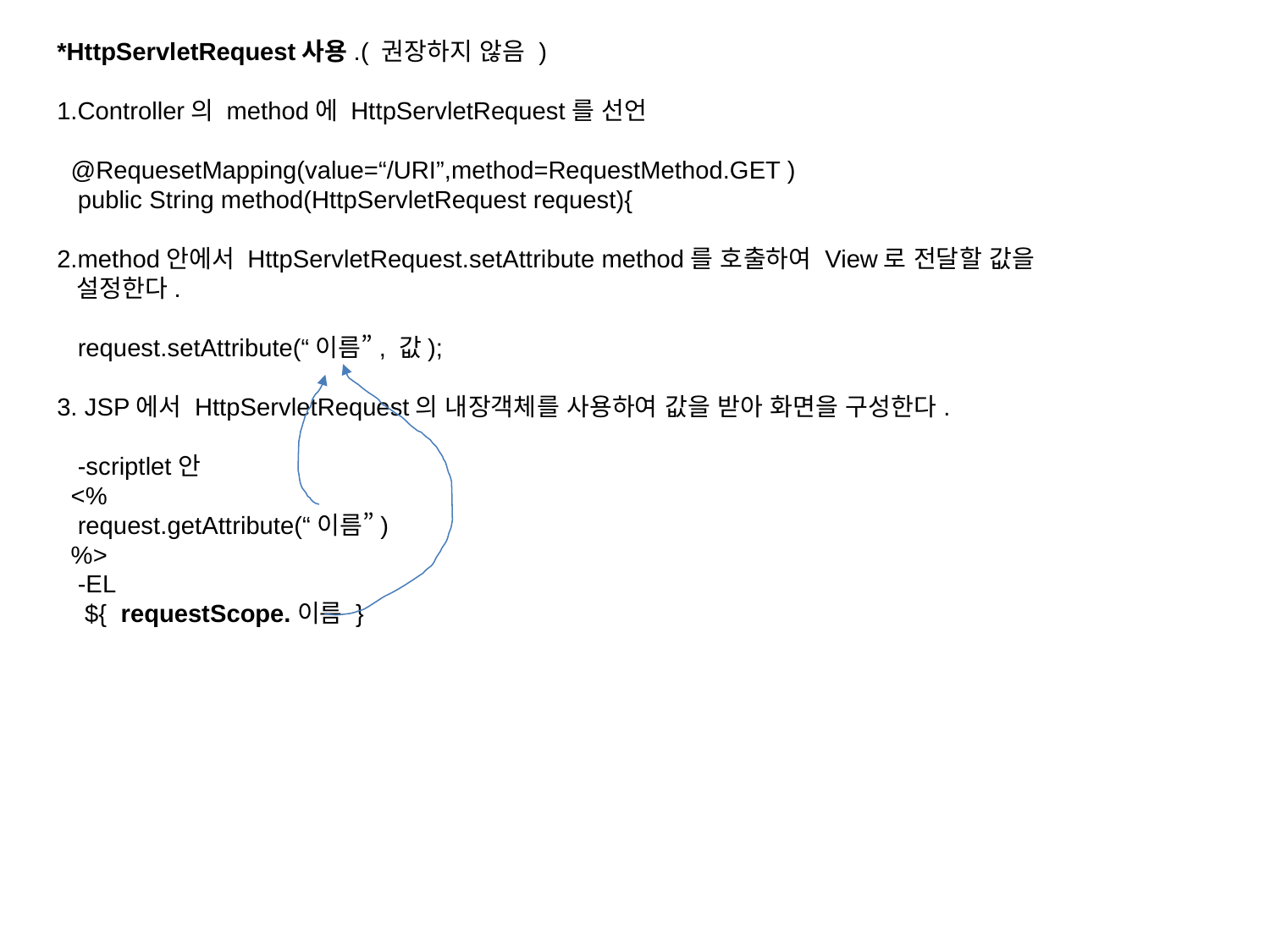

*HttpServletRequest사용.( 권장하지 않음 )

1.Controller의 method에 HttpServletRequest를 선언

  @RequesetMapping(value=“/URI”,method=RequestMethod.GET )
   public String method(HttpServletRequest request){

2.method안에서 HttpServletRequest.setAttribute method를 호출하여 View로 전달할 값을
  설정한다.

   request.setAttribute(“이름”, 값);

3. JSP에서 HttpServletRequest의 내장객체를 사용하여 값을 받아 화면을 구성한다.

   -scriptlet안
  <%
   request.getAttribute(“이름”)
  %>
   -EL
    ${  requestScope.이름 }